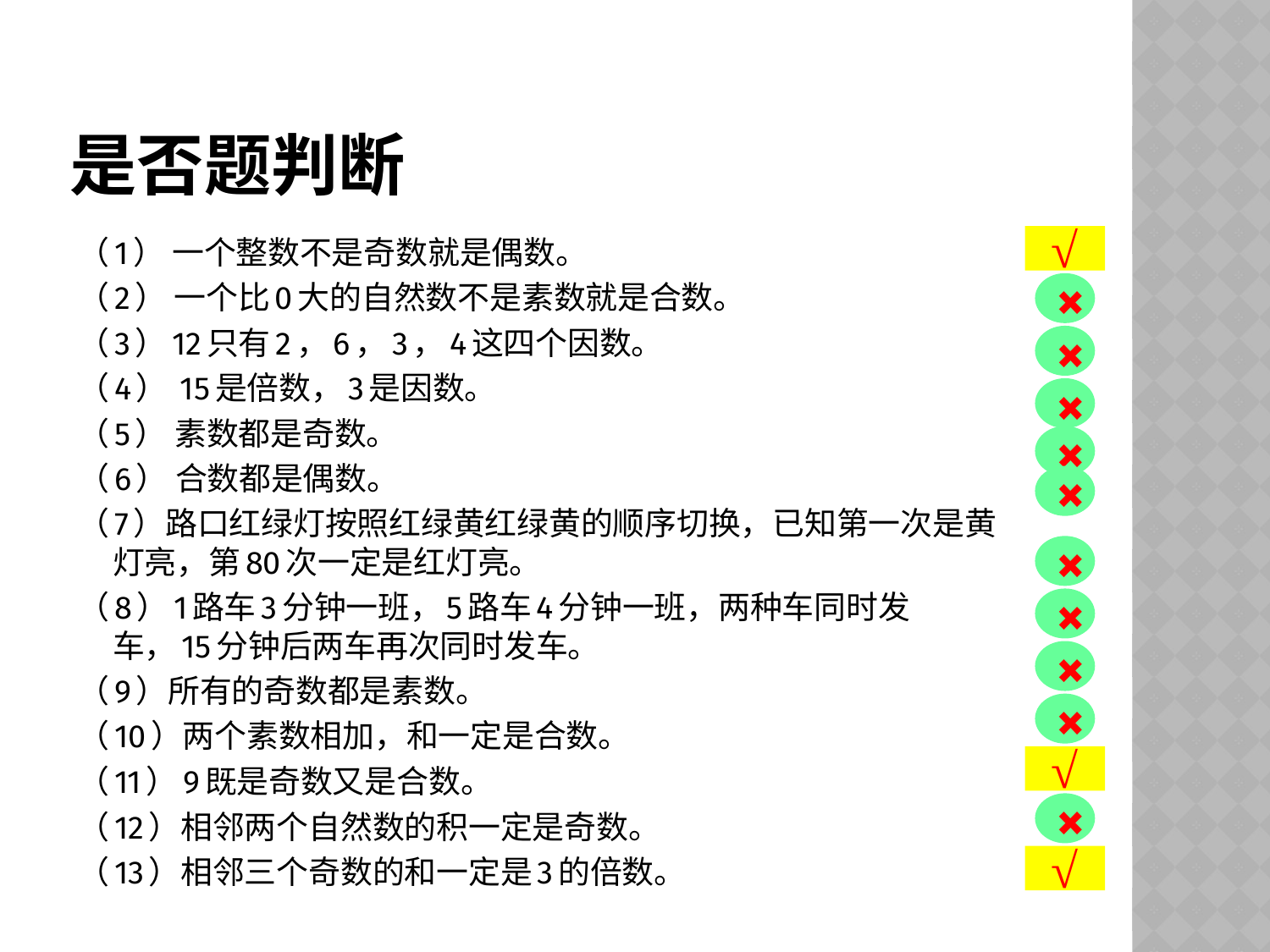

# 是否题判断
（1） 一个整数不是奇数就是偶数。
（2） 一个比0大的自然数不是素数就是合数。
（3）12只有2，6，3，4这四个因数。
（4） 15是倍数，3是因数。
（5） 素数都是奇数。
（6） 合数都是偶数。
（7）路口红绿灯按照红绿黄红绿黄的顺序切换，已知第一次是黄灯亮，第80次一定是红灯亮。
（8）1路车3分钟一班，5路车4分钟一班，两种车同时发车，15分钟后两车再次同时发车。
（9）所有的奇数都是素数。
（10）两个素数相加，和一定是合数。
（11）9既是奇数又是合数。
（12）相邻两个自然数的积一定是奇数。
（13）相邻三个奇数的和一定是3的倍数。

√
×
×
×
×
×
×
×
×
×
√
×
√